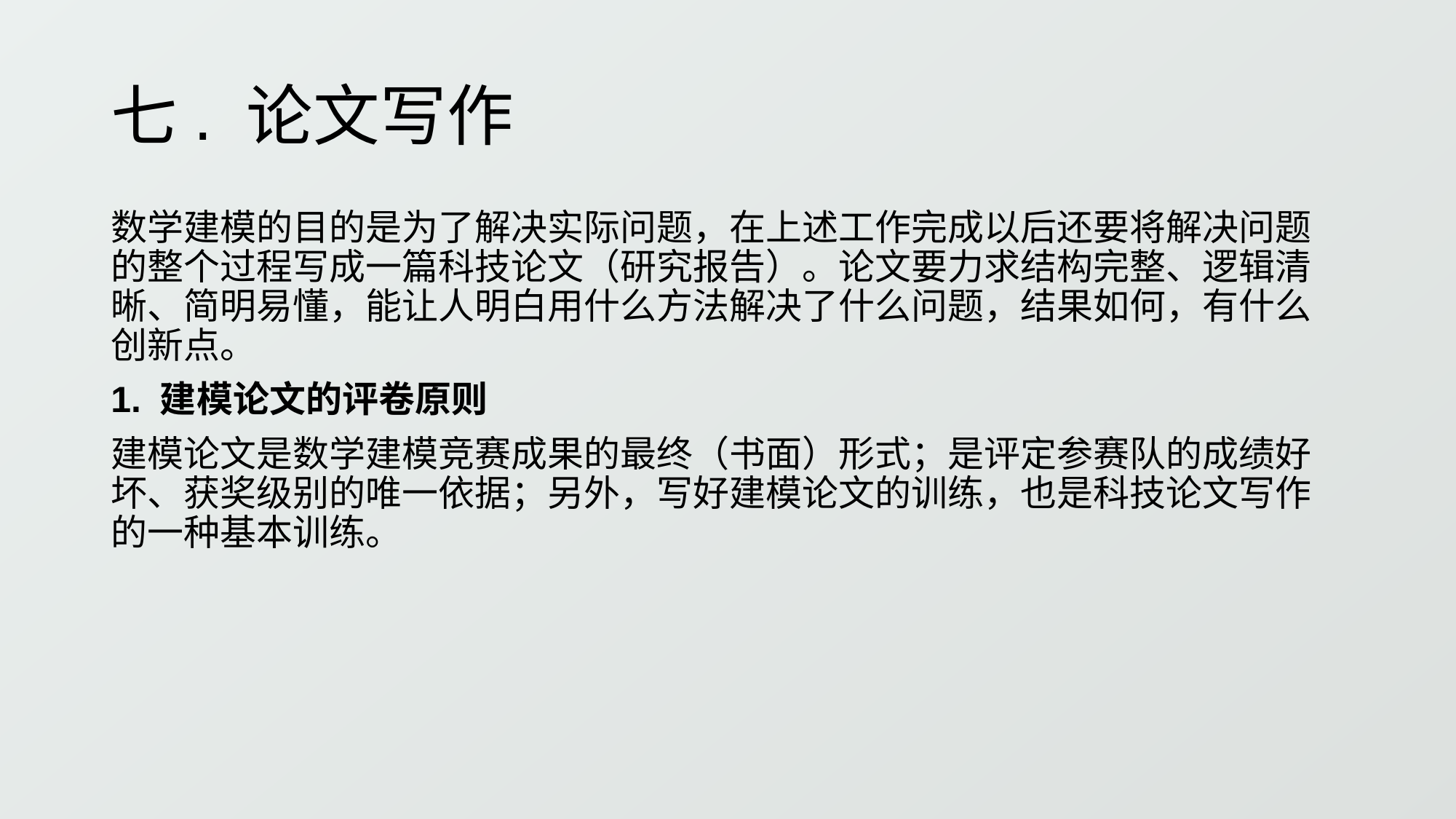

# 七. 论文写作
数学建模的目的是为了解决实际问题，在上述工作完成以后还要将解决问题的整个过程写成一篇科技论文（研究报告）。论文要力求结构完整、逻辑清晰、简明易懂，能让人明白用什么方法解决了什么问题，结果如何，有什么创新点。
1. 建模论文的评卷原则
建模论文是数学建模竞赛成果的最终（书面）形式；是评定参赛队的成绩好坏、获奖级别的唯一依据；另外，写好建模论文的训练，也是科技论文写作的一种基本训练。